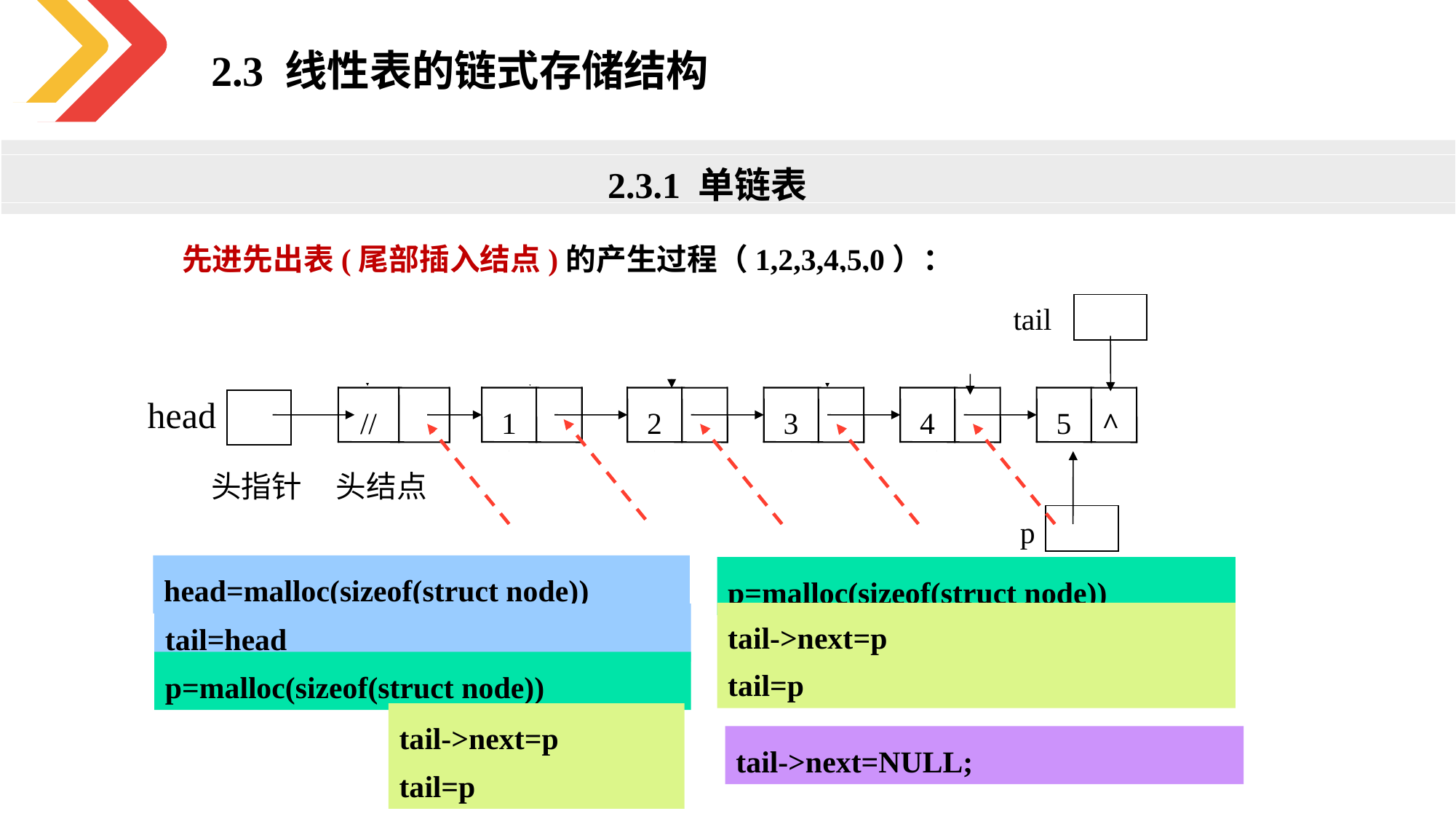

2.3 线性表的链式存储结构

2.3.1 单链表
先进先出表(尾部插入结点)的产生过程（1,2,3,4,5,0）：

tail

tail

tail

tail

tail

tail

//

1

2

3

4

5

^
| head |  |
| --- | --- |

头指针     头结点

p

p

p

p

p

head=malloc(sizeof(struct node))
p=malloc(sizeof(struct node))
tail->next=p
tail=p
tail=head
p=malloc(sizeof(struct node))
tail->next=p
tail=p
tail->next=NULL;